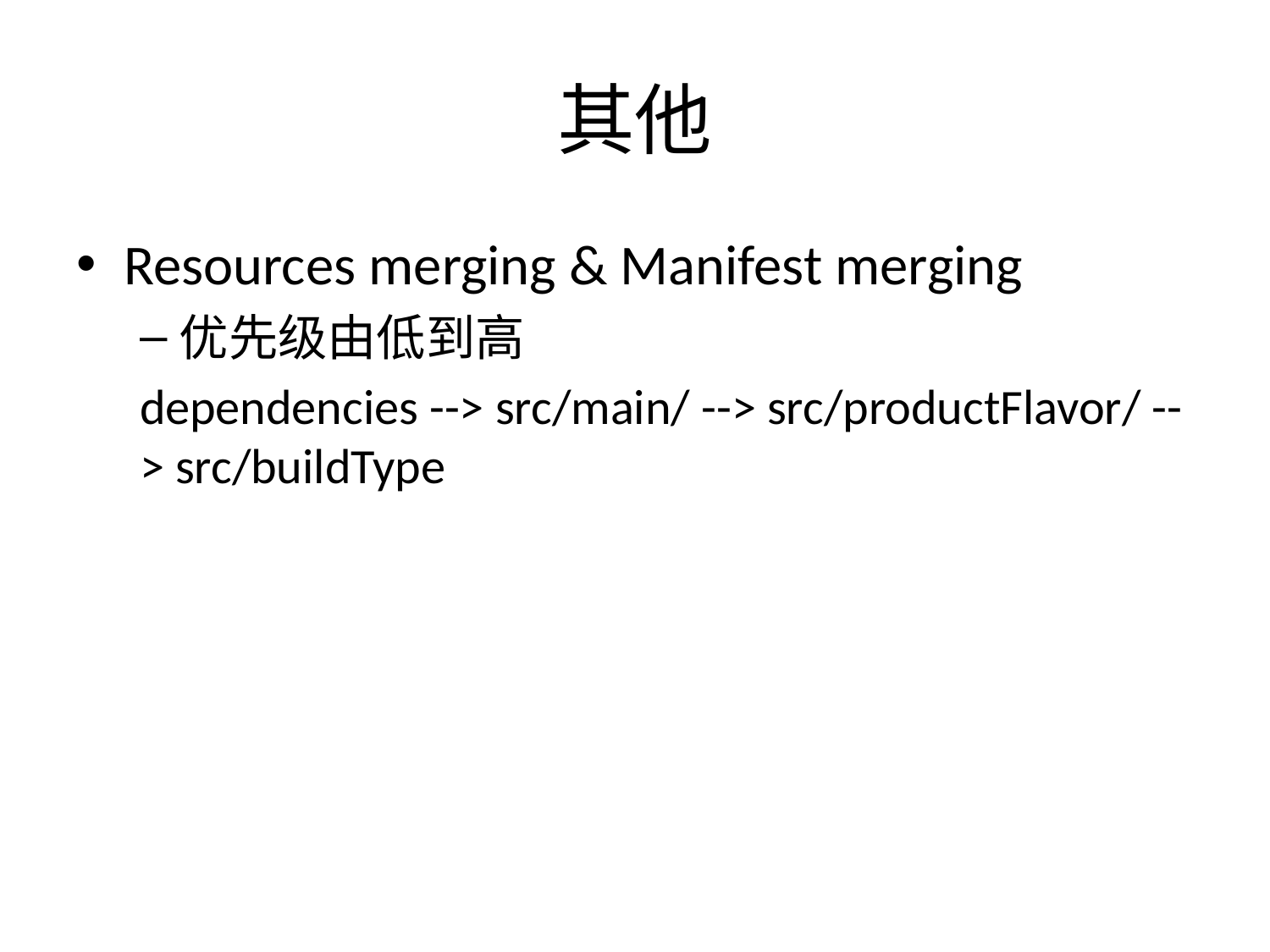

# 其他
Resources merging & Manifest merging
优先级由低到高
dependencies --> src/main/ --> src/productFlavor/ --> src/buildType